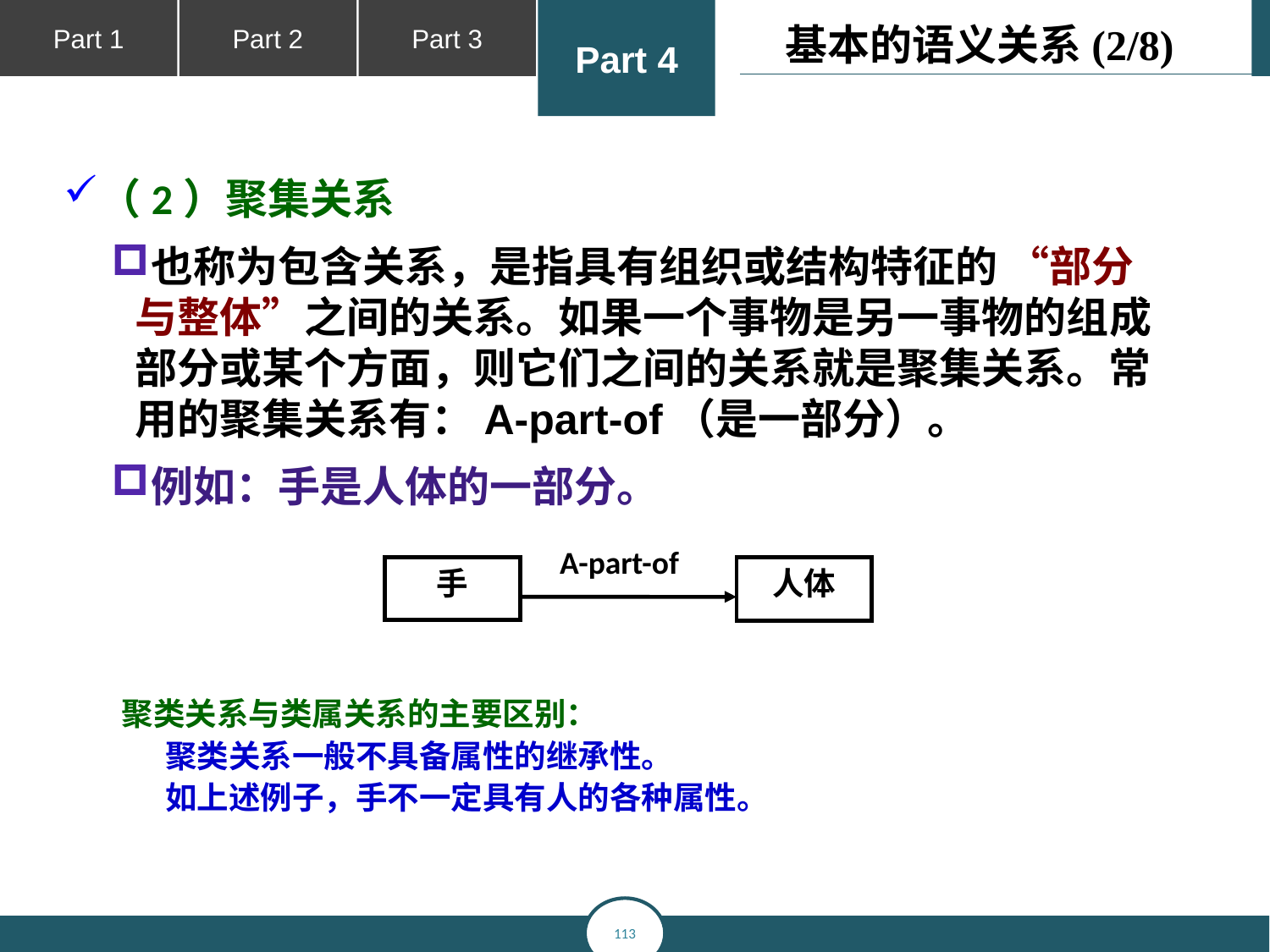

基本的语义关系(2/8)
（2）聚集关系
也称为包含关系，是指具有组织或结构特征的 “部分与整体”之间的关系。如果一个事物是另一事物的组成部分或某个方面，则它们之间的关系就是聚集关系。常用的聚集关系有：A-part-of（是一部分）。
例如：手是人体的一部分。
A-part-of
手
人体

聚类关系与类属关系的主要区别：
     聚类关系一般不具备属性的继承性。
     如上述例子，手不一定具有人的各种属性。